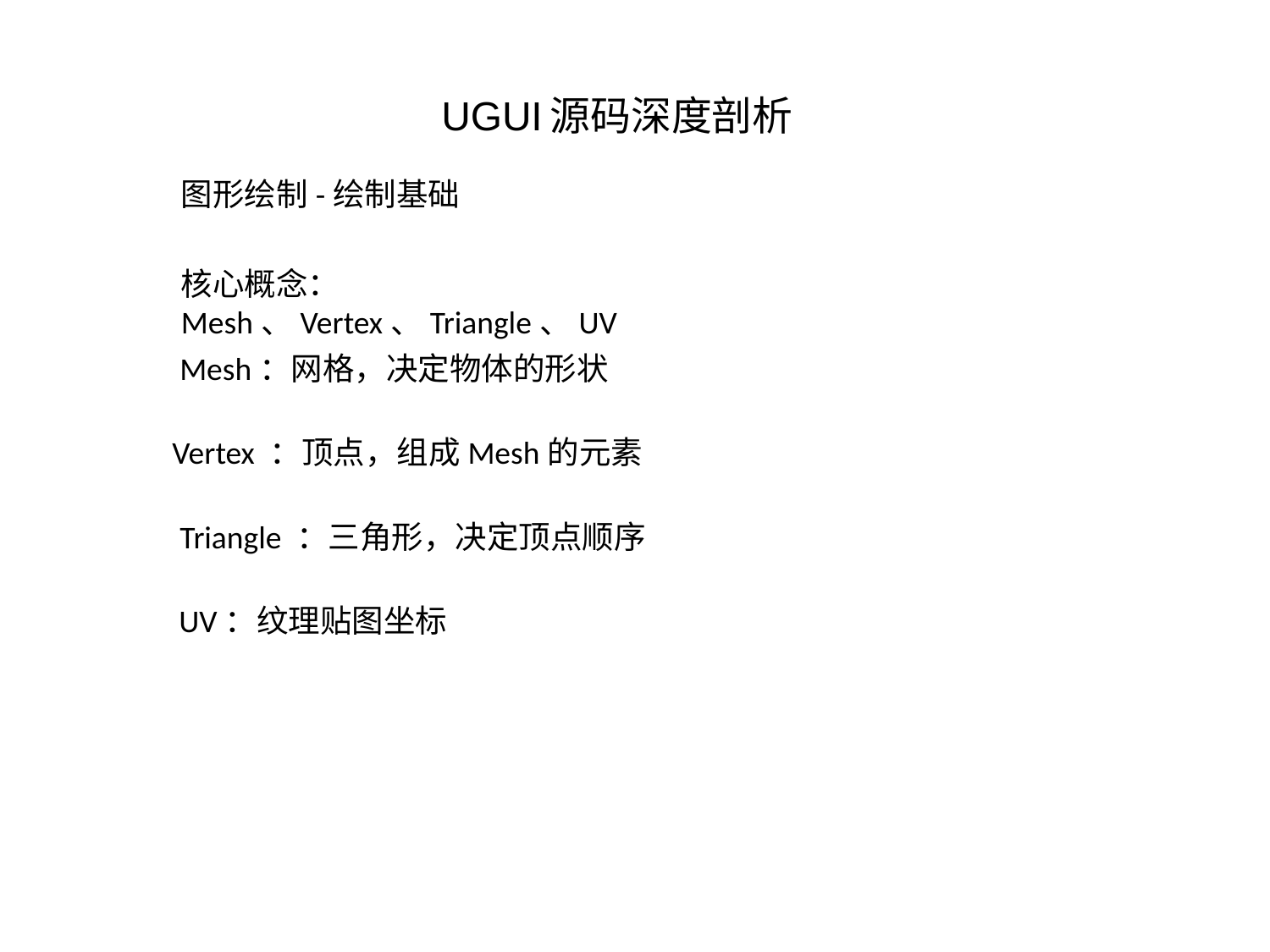

图形绘制-绘制基础
核心概念：Mesh、Vertex、Triangle、UV
Mesh：网格，决定物体的形状
Vertex ：顶点，组成Mesh的元素
Triangle ：三角形，决定顶点顺序
UV：纹理贴图坐标